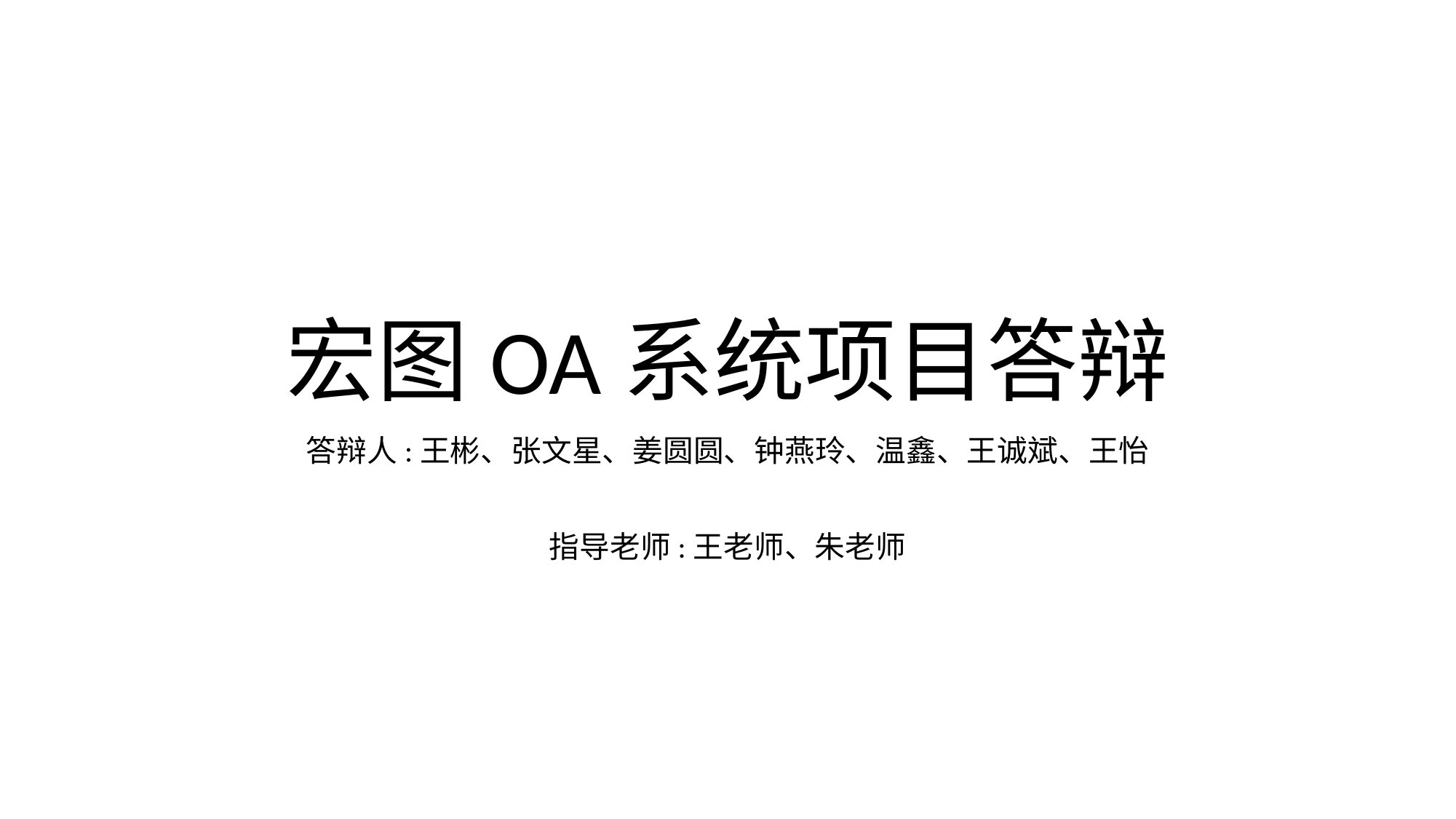

# 宏图OA系统项目答辩
答辩人:王彬、张文星、姜圆圆、钟燕玲、温鑫、王诚斌、王怡

指导老师:王老师、朱老师